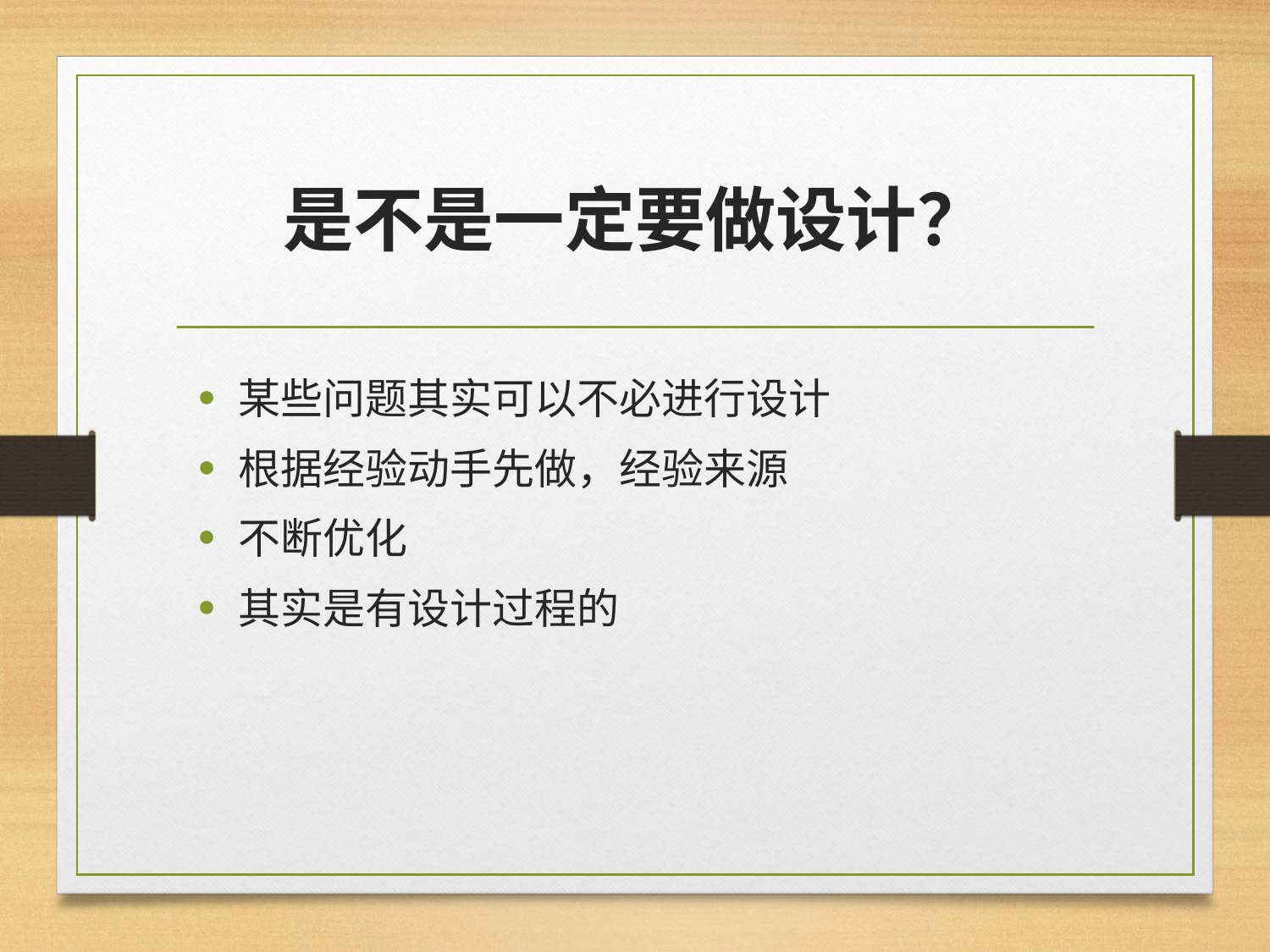

# 是不是一定要做设计？
某些问题其实可以不必进行设计
根据经验动手先做，经验来源
不断优化
其实是有设计过程的